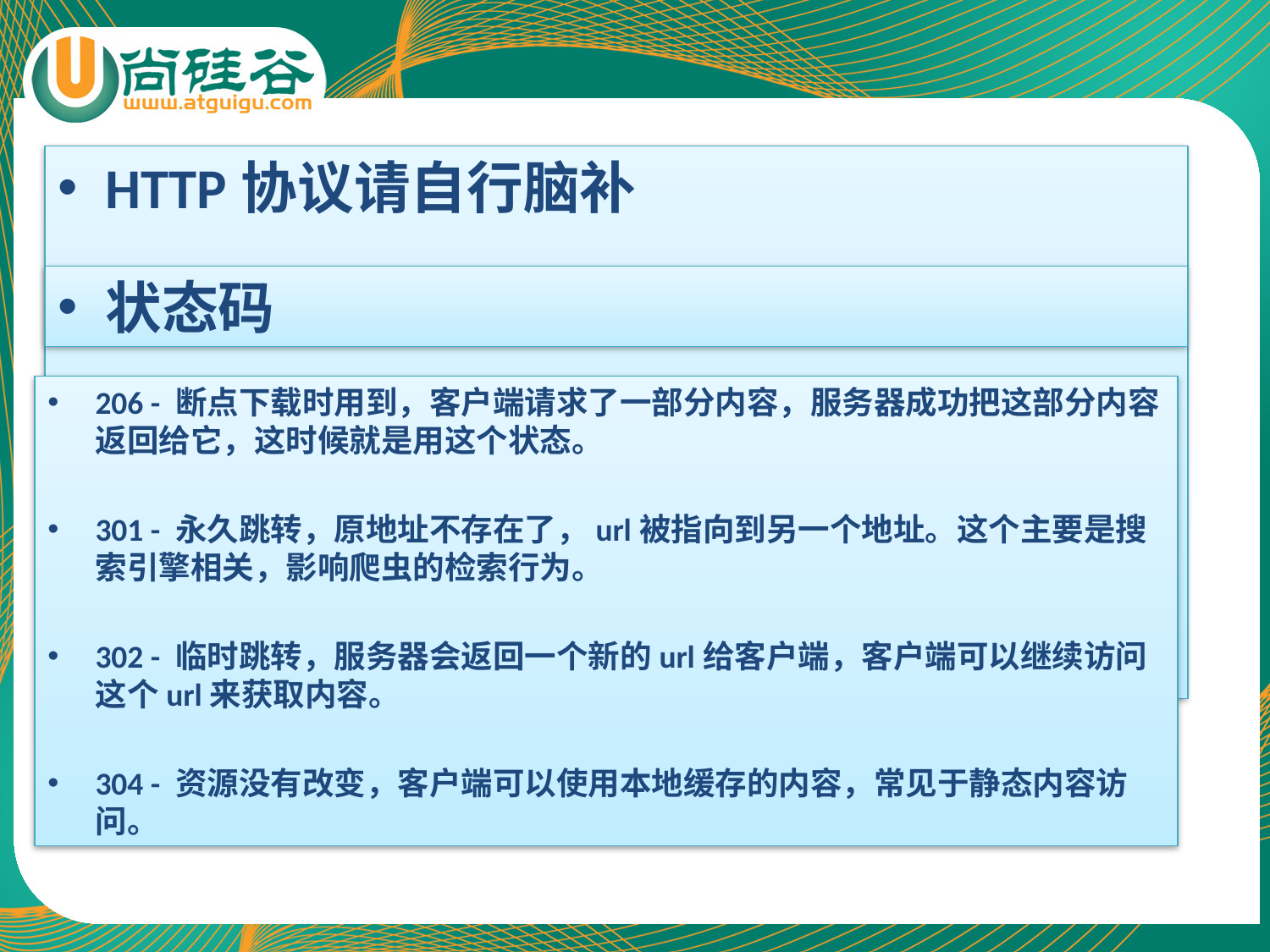

HTTP协议请自行脑补
状态码
206 - 断点下载时用到，客户端请求了一部分内容，服务器成功把这部分内容返回给它，这时候就是用这个状态。

301 - 永久跳转，原地址不存在了，url被指向到另一个地址。这个主要是搜索引擎相关，影响爬虫的检索行为。

302 - 临时跳转，服务器会返回一个新的url给客户端，客户端可以继续访问这个url来获取内容。

304 - 资源没有改变，客户端可以使用本地缓存的内容，常见于静态内容访问。